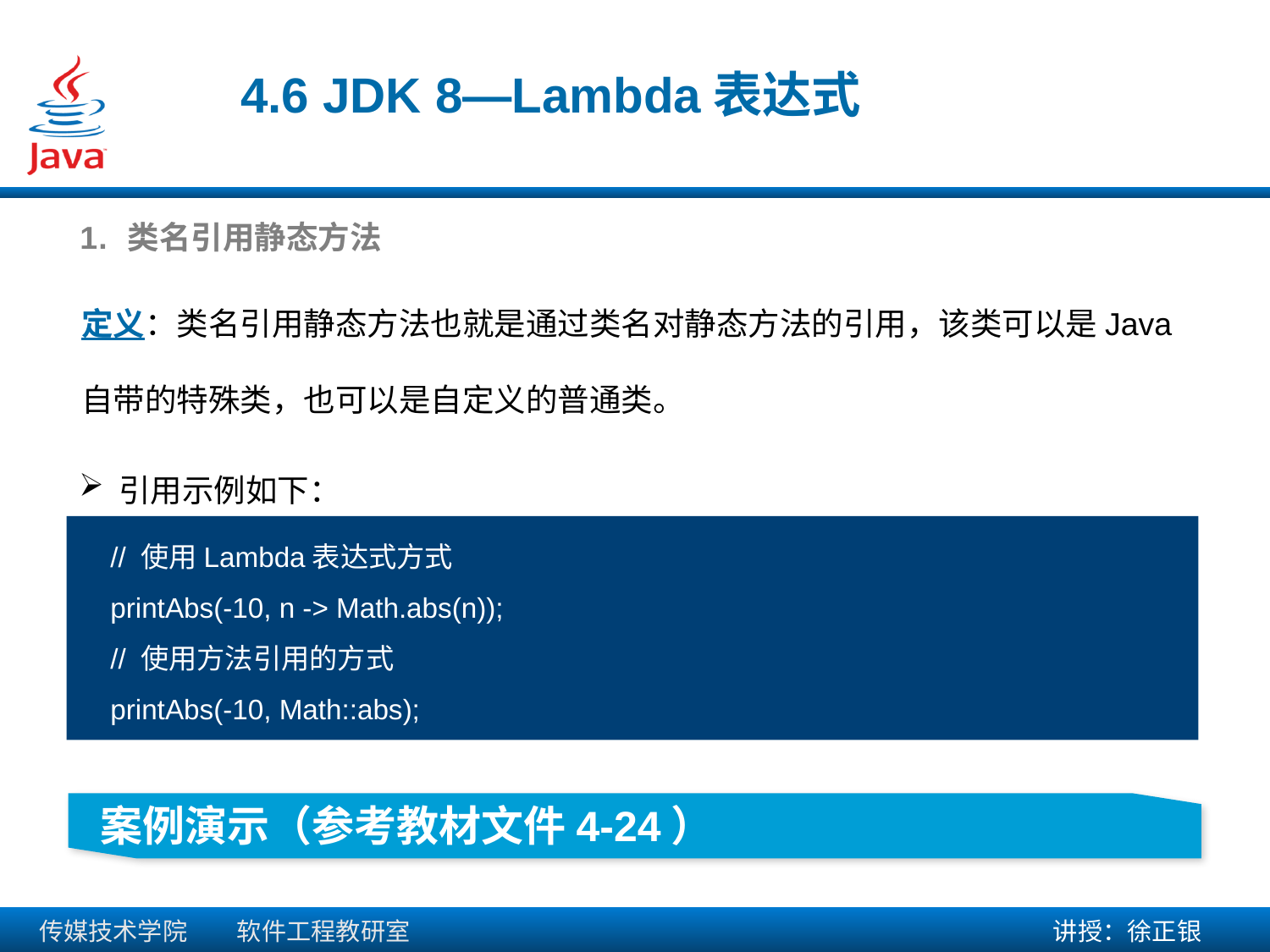

4.6 JDK 8—Lambda表达式
类名引用静态方法
定义：类名引用静态方法也就是通过类名对静态方法的引用，该类可以是Java自带的特殊类，也可以是自定义的普通类。
引用示例如下：
    // 使用Lambda表达式方式
    printAbs(-10, n -> Math.abs(n));
    // 使用方法引用的方式
    printAbs(-10, Math::abs);
 案例演示（参考教材文件4-24）